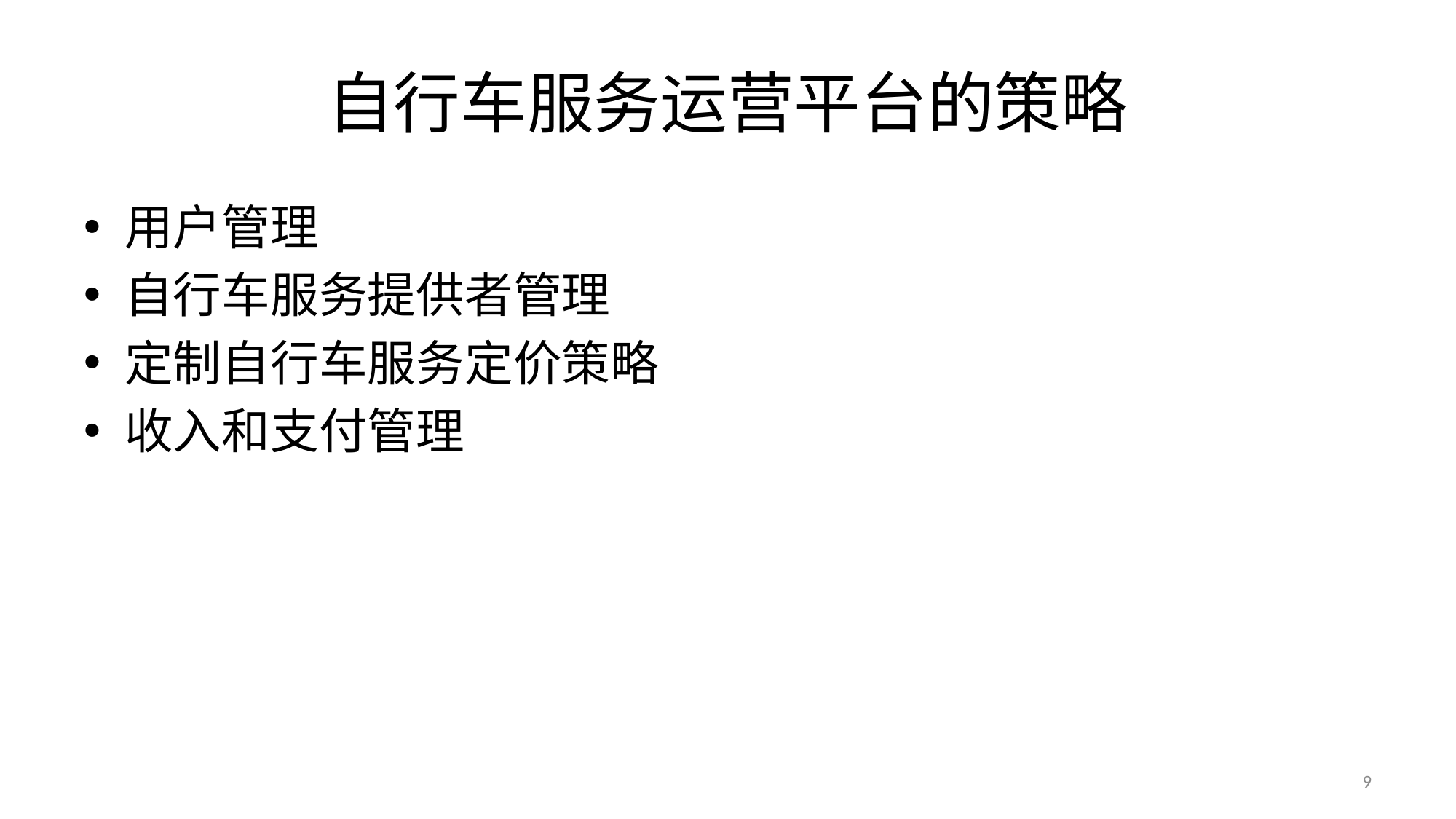

# 自行车服务运营平台的策略
用户管理
自行车服务提供者管理
定制自行车服务定价策略
收入和支付管理

9